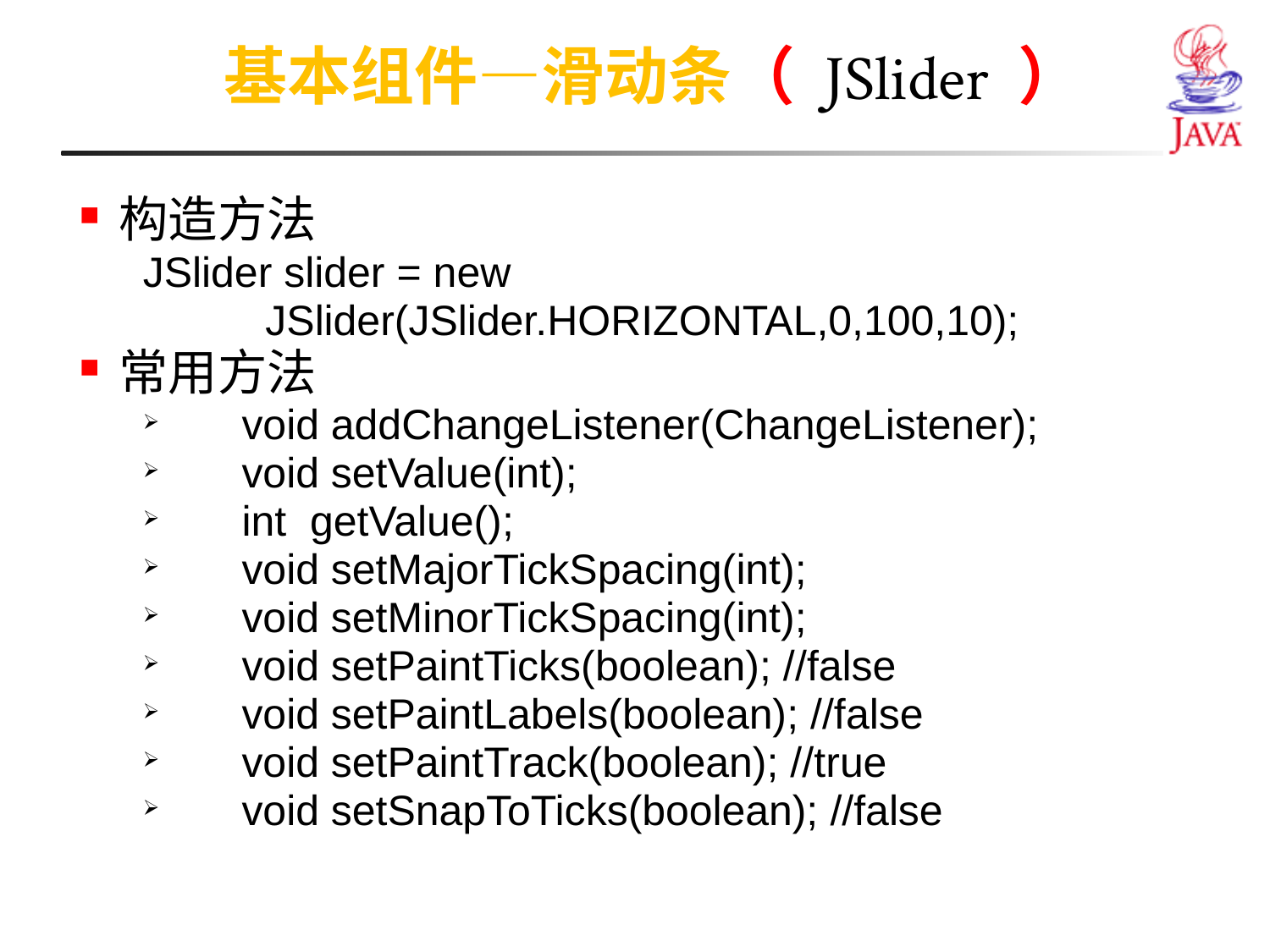

基本组件—滑动条（ JSlider ）

构造方法
JSlider slider = new
  JSlider(JSlider.HORIZONTAL,0,100,10);
常用方法
void addChangeListener(ChangeListener);
void setValue(int);
int  getValue();
void setMajorTickSpacing(int);
void setMinorTickSpacing(int);
void setPaintTicks(boolean); //false
void setPaintLabels(boolean); //false
void setPaintTrack(boolean); //true
void setSnapToTicks(boolean); //false